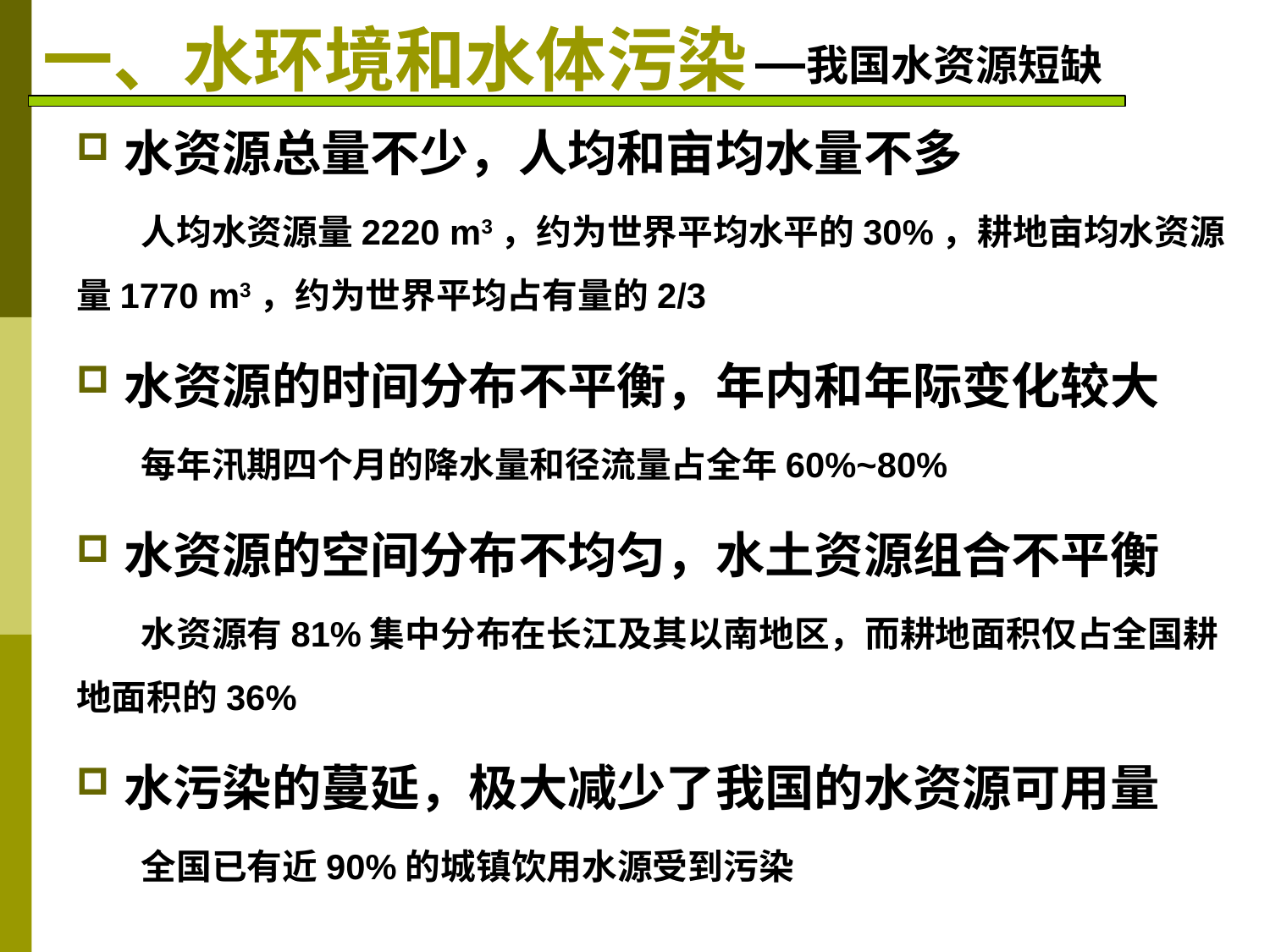

一、水环境和水体污染
# 我国水资源短缺
水资源总量不少，人均和亩均水量不多
       人均水资源量2220 m3，约为世界平均水平的30%，耕地亩均水资源量1770 m3，约为世界平均占有量的2/3
水资源的时间分布不平衡，年内和年际变化较大
       每年汛期四个月的降水量和径流量占全年60%~80%
水资源的空间分布不均匀，水土资源组合不平衡
       水资源有81%集中分布在长江及其以南地区，而耕地面积仅占全国耕地面积的36%
水污染的蔓延，极大减少了我国的水资源可用量
       全国已有近90%的城镇饮用水源受到污染